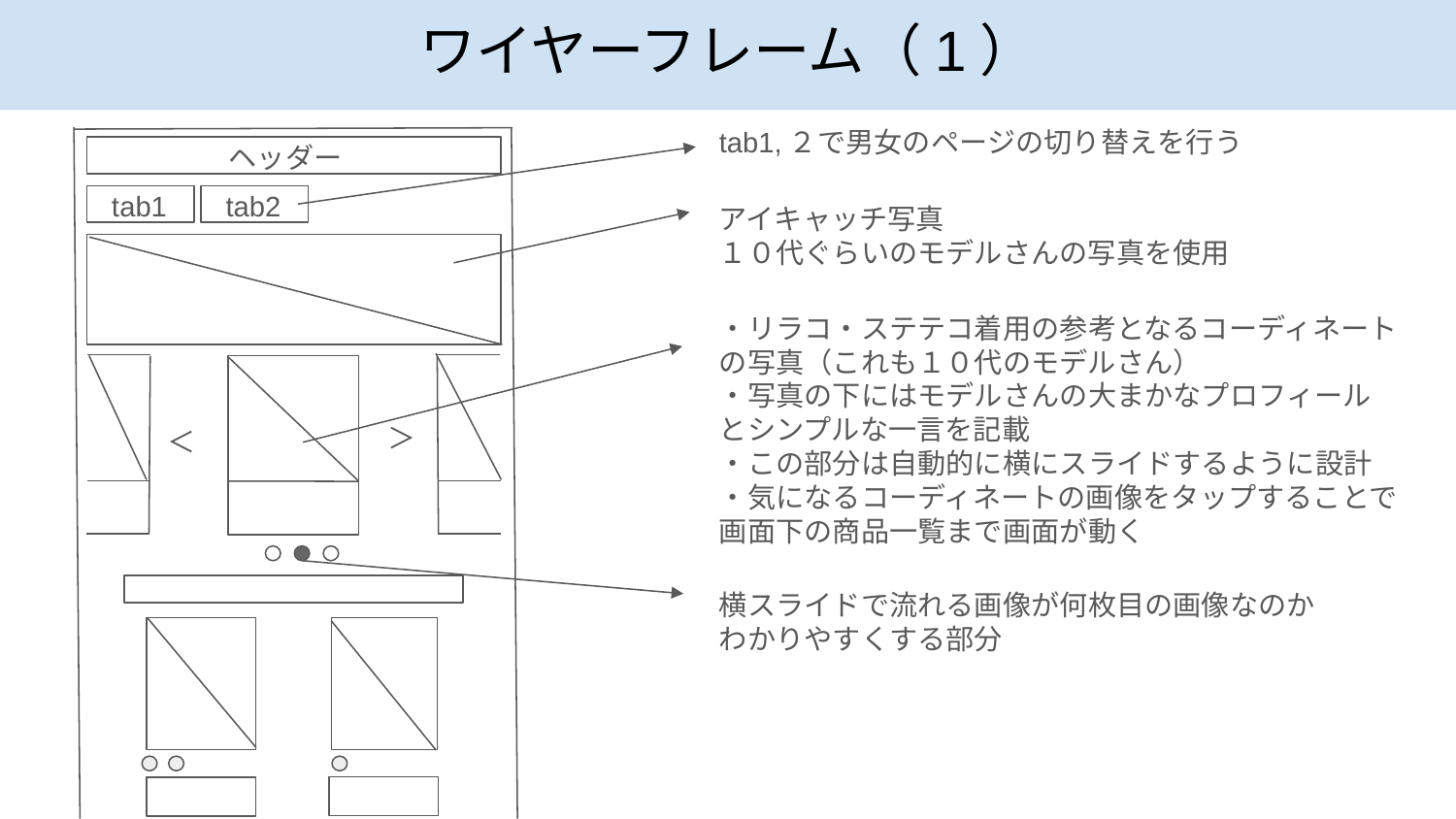

# ワイヤーフレーム（1）

tab1,２で男女のページの切り替えを行う
ヘッダー

tab1
tab2

アイキャッチ写真
１０代ぐらいのモデルさんの写真を使用

・リラコ・ステテコ着用の参考となるコーディネートの写真（これも１０代のモデルさん）
・写真の下にはモデルさんの大まかなプロフィールとシンプルな一言を記載
・この部分は自動的に横にスライドするように設計
・気になるコーディネートの画像をタップすることで
画面下の商品一覧まで画面が動く

＞
＜

横スライドで流れる画像が何枚目の画像なのか
わかりやすくする部分